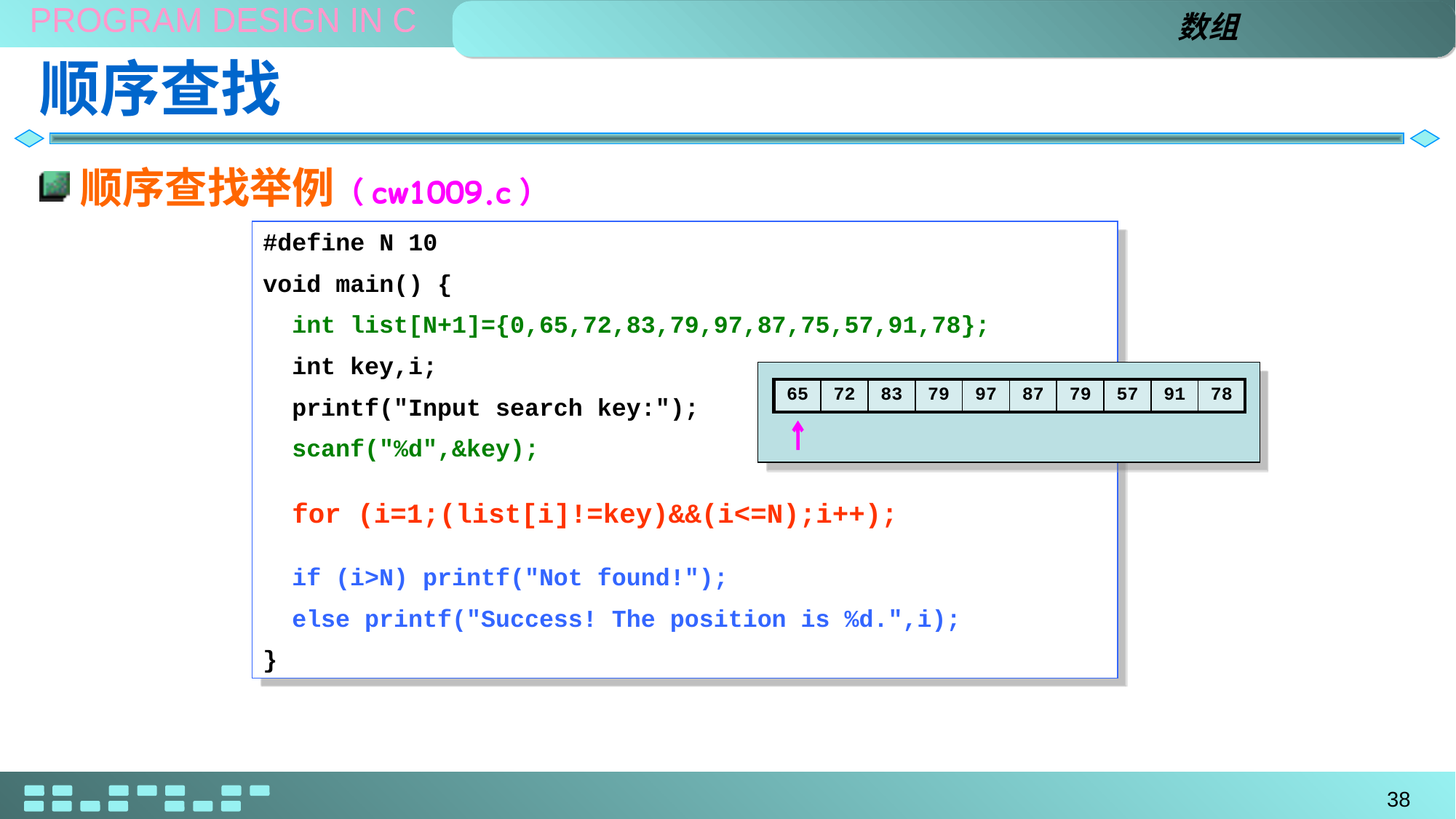

数组
# 顺序查找
顺序查找举例（cw1009.c）

#define N 10
void main() {
  int list[N+1]={0,65,72,83,79,97,87,75,57,91,78};
  int key,i;
  printf("Input search key:");
  scanf("%d",&key);

  for (i=1;(list[i]!=key)&&(i<=N);i++);

  if (i>N) printf("Not found!");
  else printf("Success! The position is %d.",i);
}

| 65 | 72 | 83 | 79 | 97 | 87 | 79 | 57 | 91 | 78 |
| --- | --- | --- | --- | --- | --- | --- | --- | --- | --- |

38